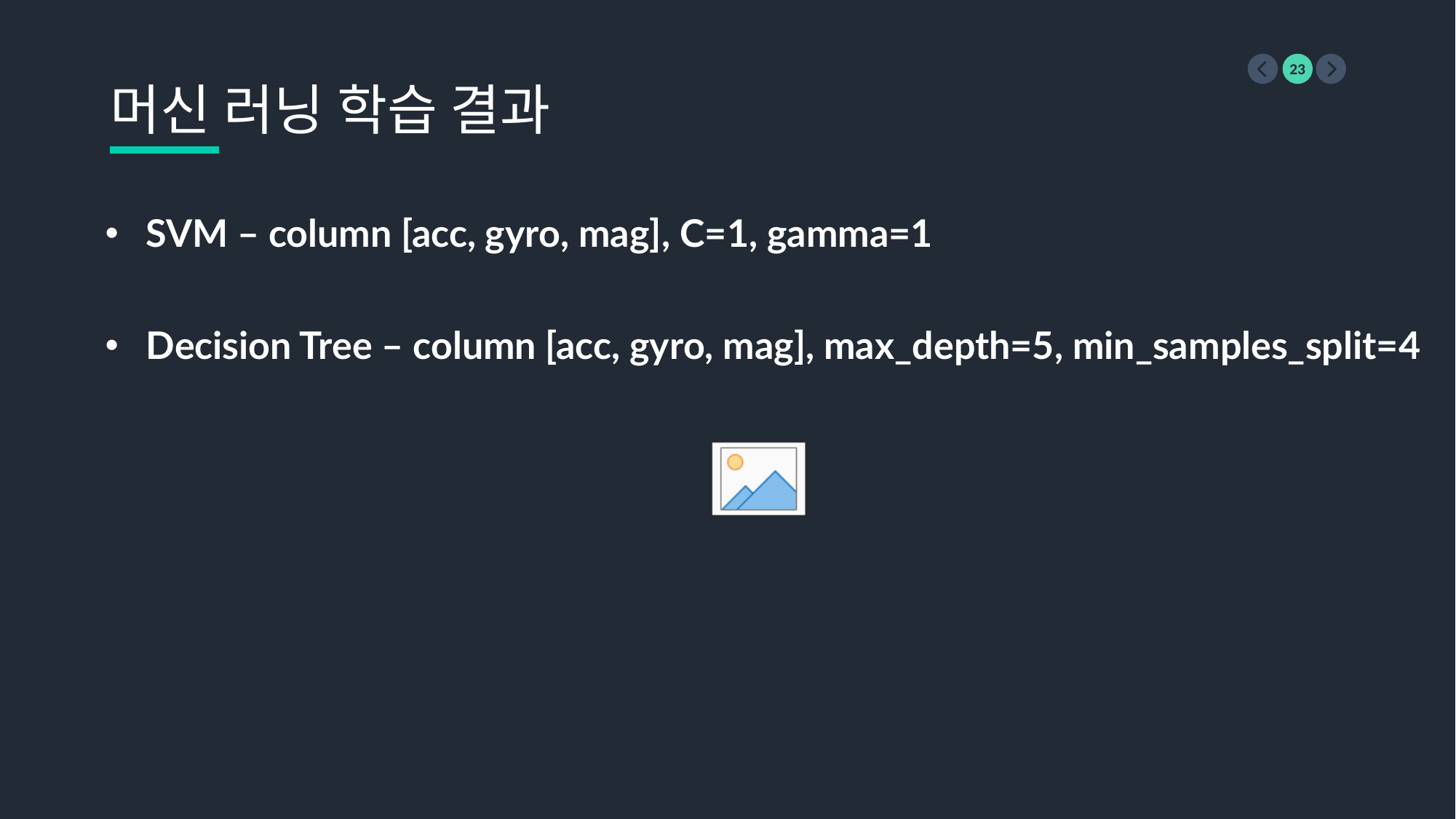

머신 러닝 학습 결과
SVM – column [acc, gyro, mag], C=1, gamma=1

Decision Tree – column [acc, gyro, mag], max_depth=5, min_samples_split=4